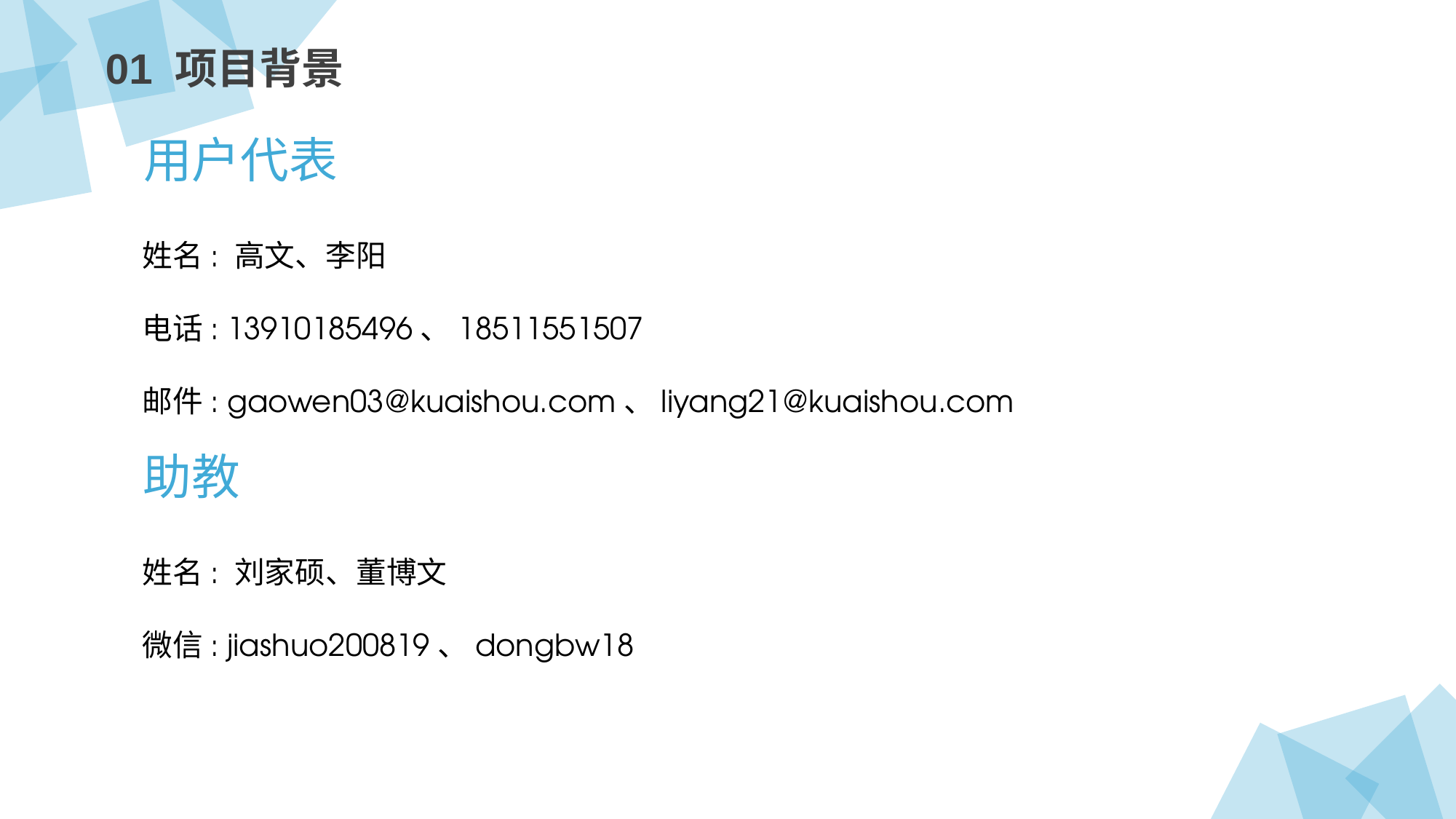

01 项目背景
用户代表
姓名: 高文、李阳
电话: 13910185496、18511551507
邮件: gaowen03@kuaishou.com、liyang21@kuaishou.com
”
助教
姓名: 刘家硕、董博文
微信: jiashuo200819、dongbw18